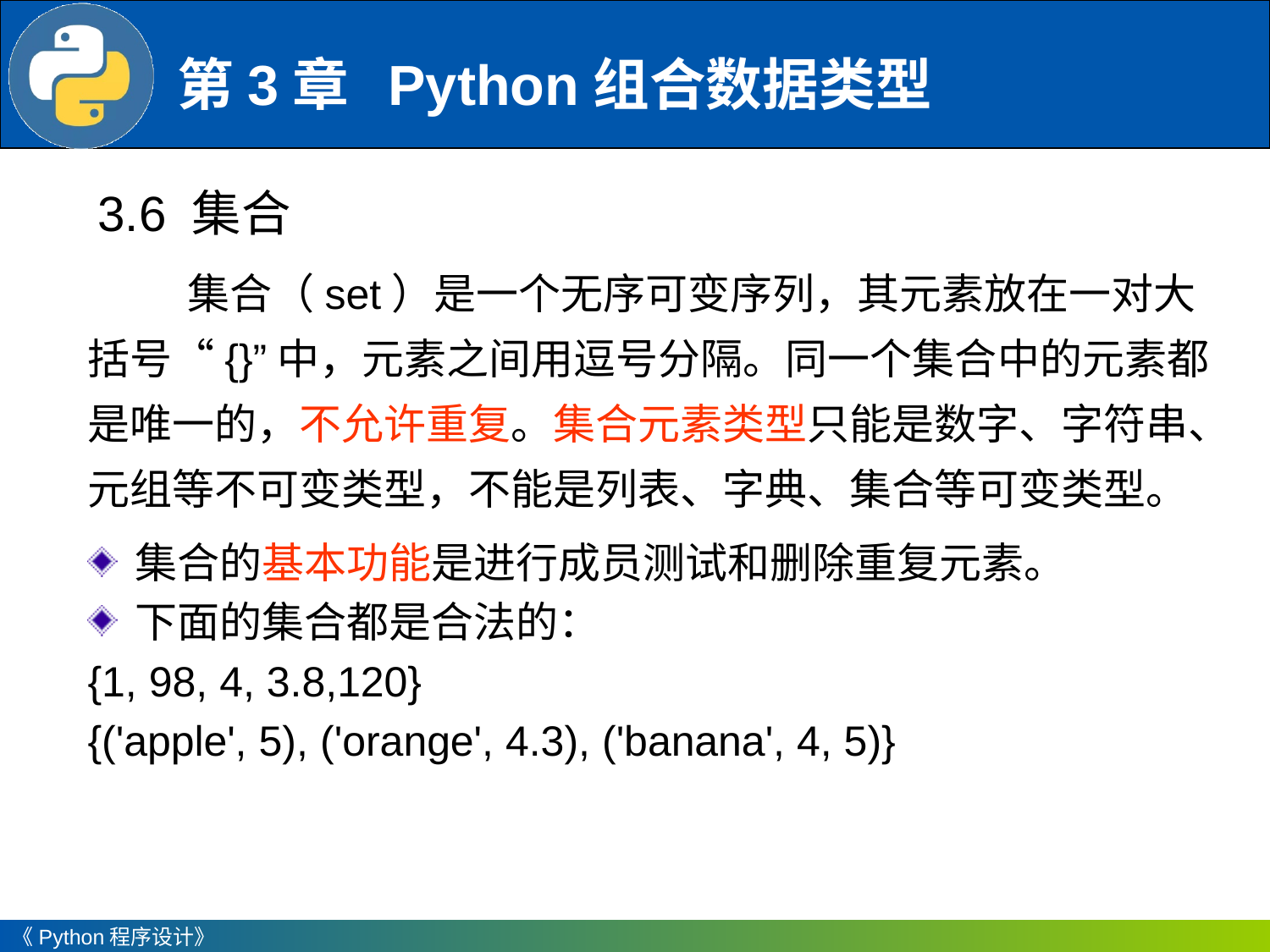

3.6 集合
集合（set）是一个无序可变序列，其元素放在一对大括号“{}”中，元素之间用逗号分隔。同一个集合中的元素都是唯一的，不允许重复。集合元素类型只能是数字、字符串、元组等不可变类型，不能是列表、字典、集合等可变类型。
集合的基本功能是进行成员测试和删除重复元素。
下面的集合都是合法的：
{1, 98, 4, 3.8,120}
{('apple', 5), ('orange', 4.3), ('banana', 4, 5)}